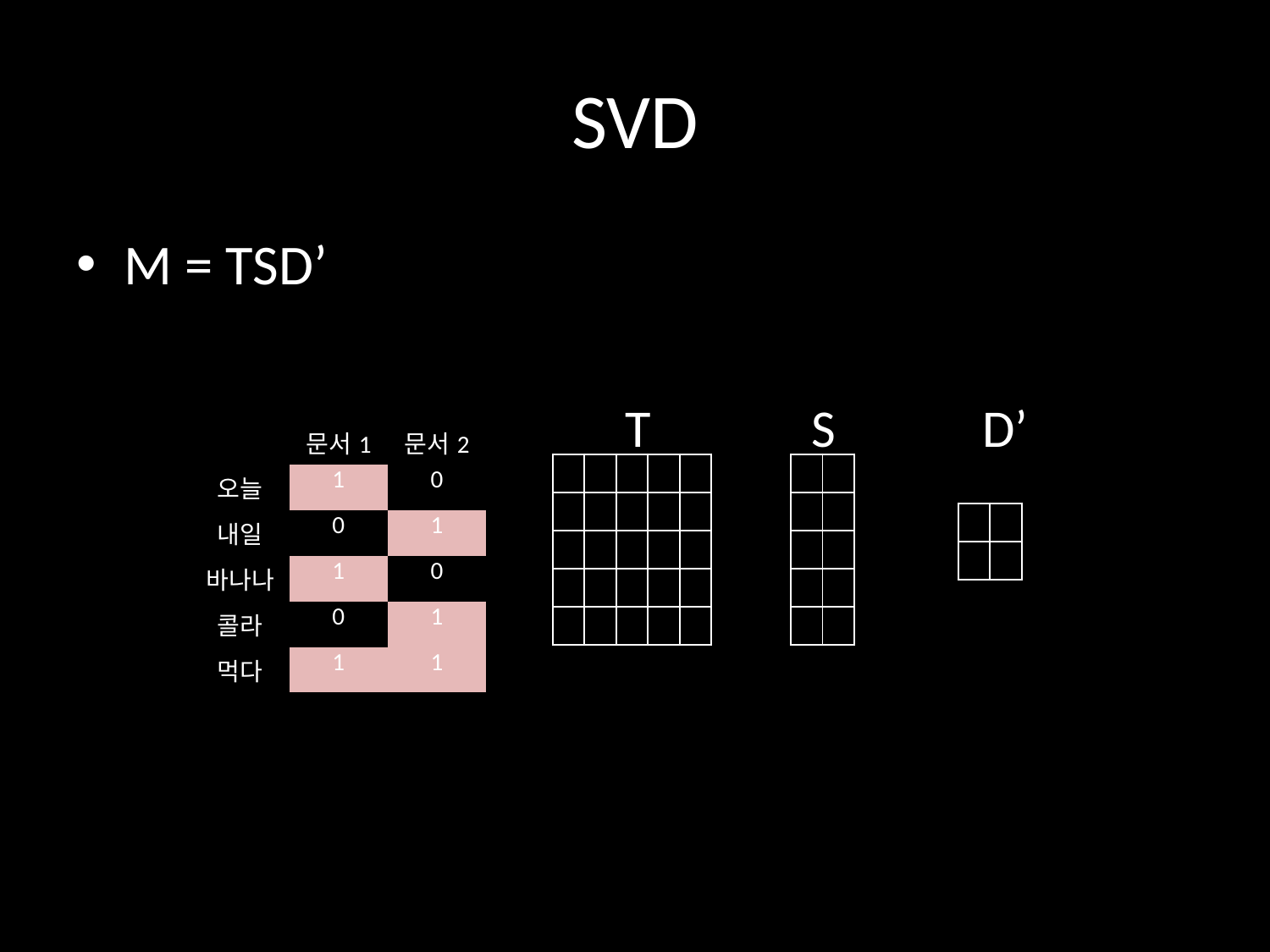

# SVD
M = TSD’
T
S
D’
|  | 문서1 | 문서2 |
| --- | --- | --- |
| 오늘 | 1 | 0 |
| 내일 | 0 | 1 |
| 바나나 | 1 | 0 |
| 콜라 | 0 | 1 |
| 먹다 | 1 | 1 |
|  |  |  |  |  |
| --- | --- | --- | --- | --- |
|  |  |  |  |  |
|  |  |  |  |  |
|  |  |  |  |  |
|  |  |  |  |  |
|  |  |
| --- | --- |
|  |  |
|  |  |
|  |  |
|  |  |
|  |  |
| --- | --- |
|  |  |